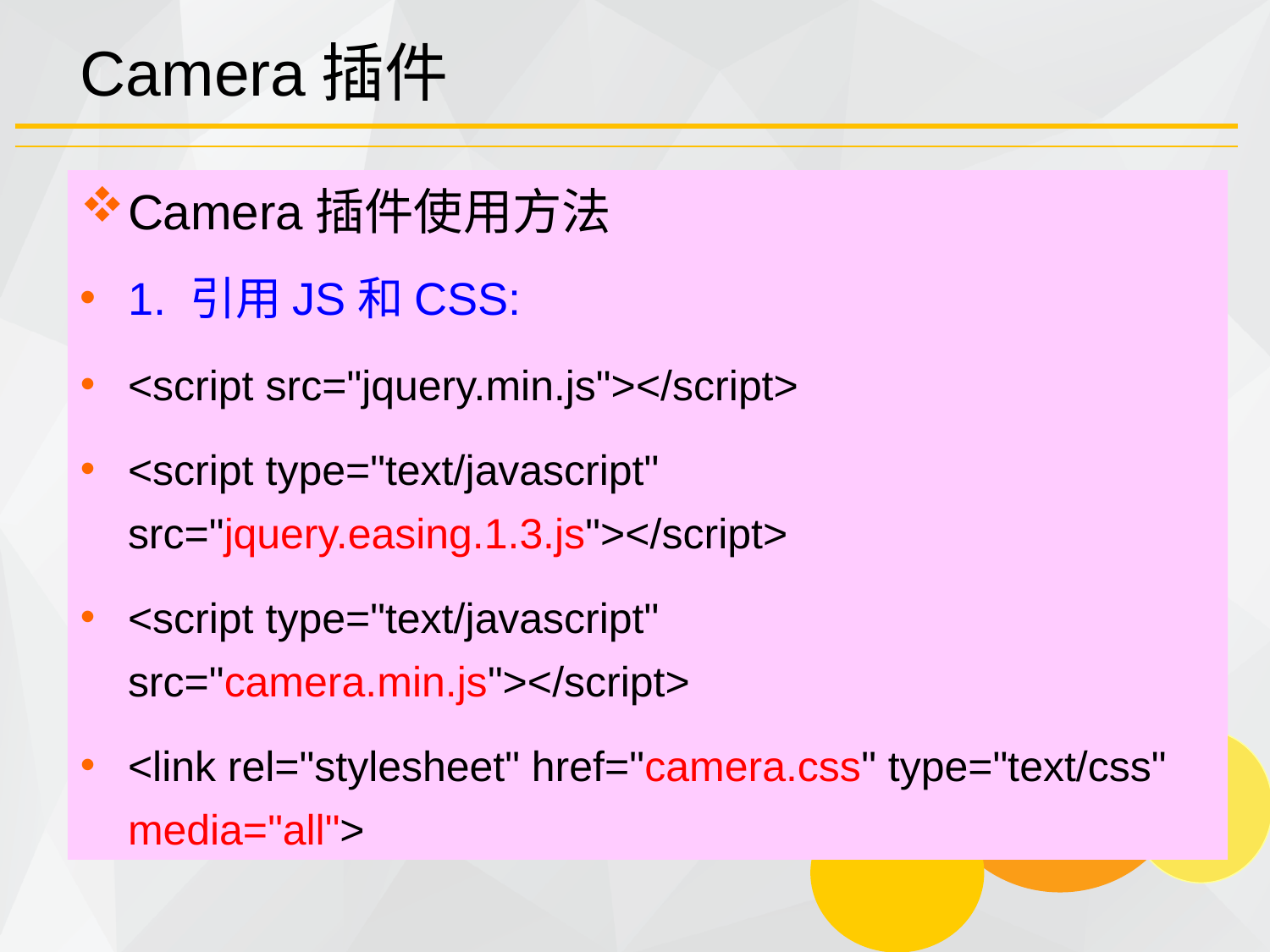

# Camera插件
Camera插件使用方法
1. 引用JS和CSS:
<script src="jquery.min.js"></script>
<script type="text/javascript" src="jquery.easing.1.3.js"></script>
<script type="text/javascript" src="camera.min.js"></script>
<link rel="stylesheet" href="camera.css" type="text/css" media="all">